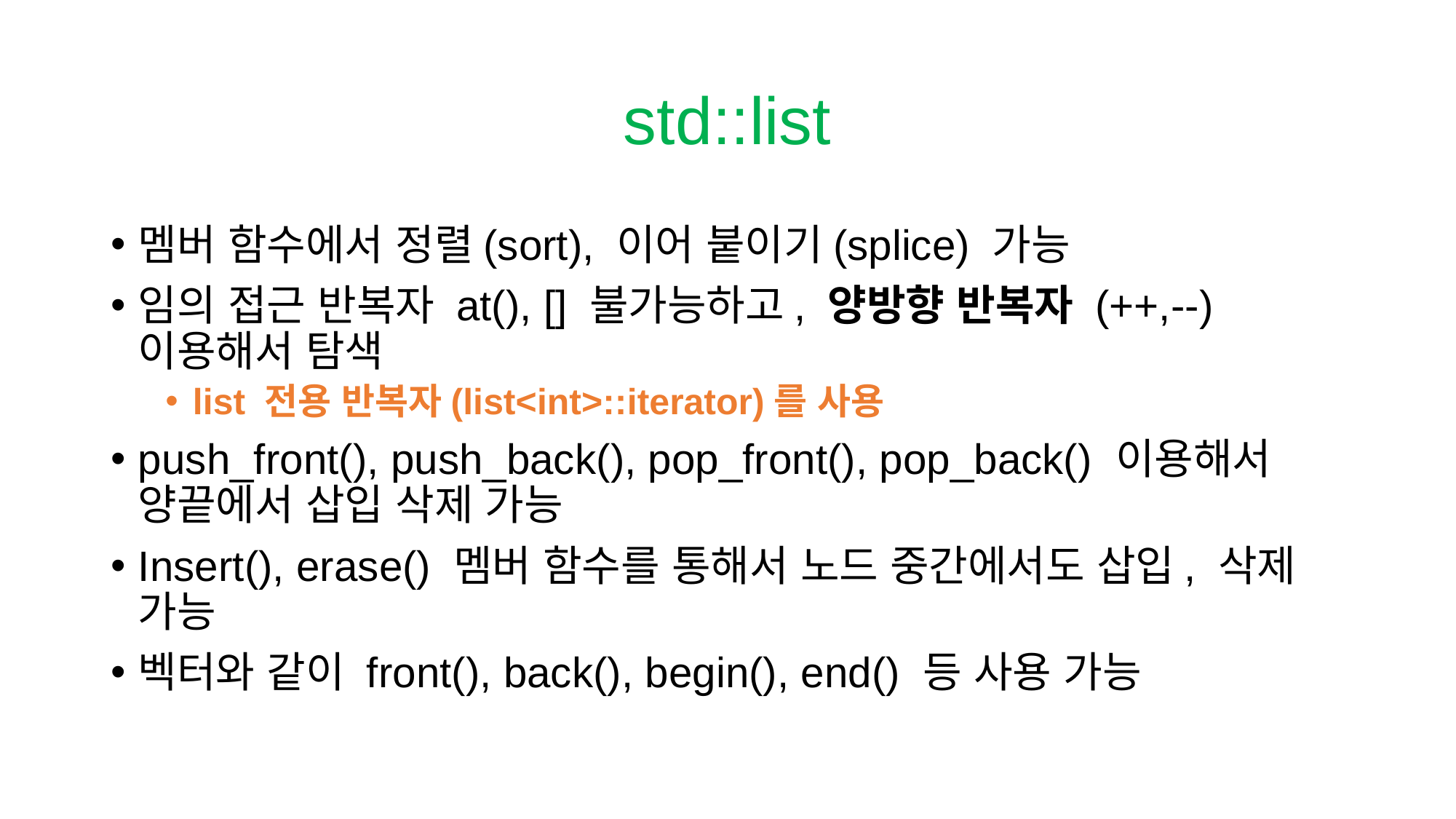

# std::list
멤버 함수에서 정렬(sort), 이어 붙이기(splice) 가능
임의 접근 반복자 at(), [] 불가능하고, 양방향 반복자 (++,--)이용해서 탐색
list 전용 반복자(list<int>::iterator)를 사용
push_front(), push_back(), pop_front(), pop_back() 이용해서 양끝에서 삽입 삭제 가능
Insert(), erase() 멤버 함수를 통해서 노드 중간에서도 삽입, 삭제 가능
벡터와 같이 front(), back(), begin(), end() 등 사용 가능